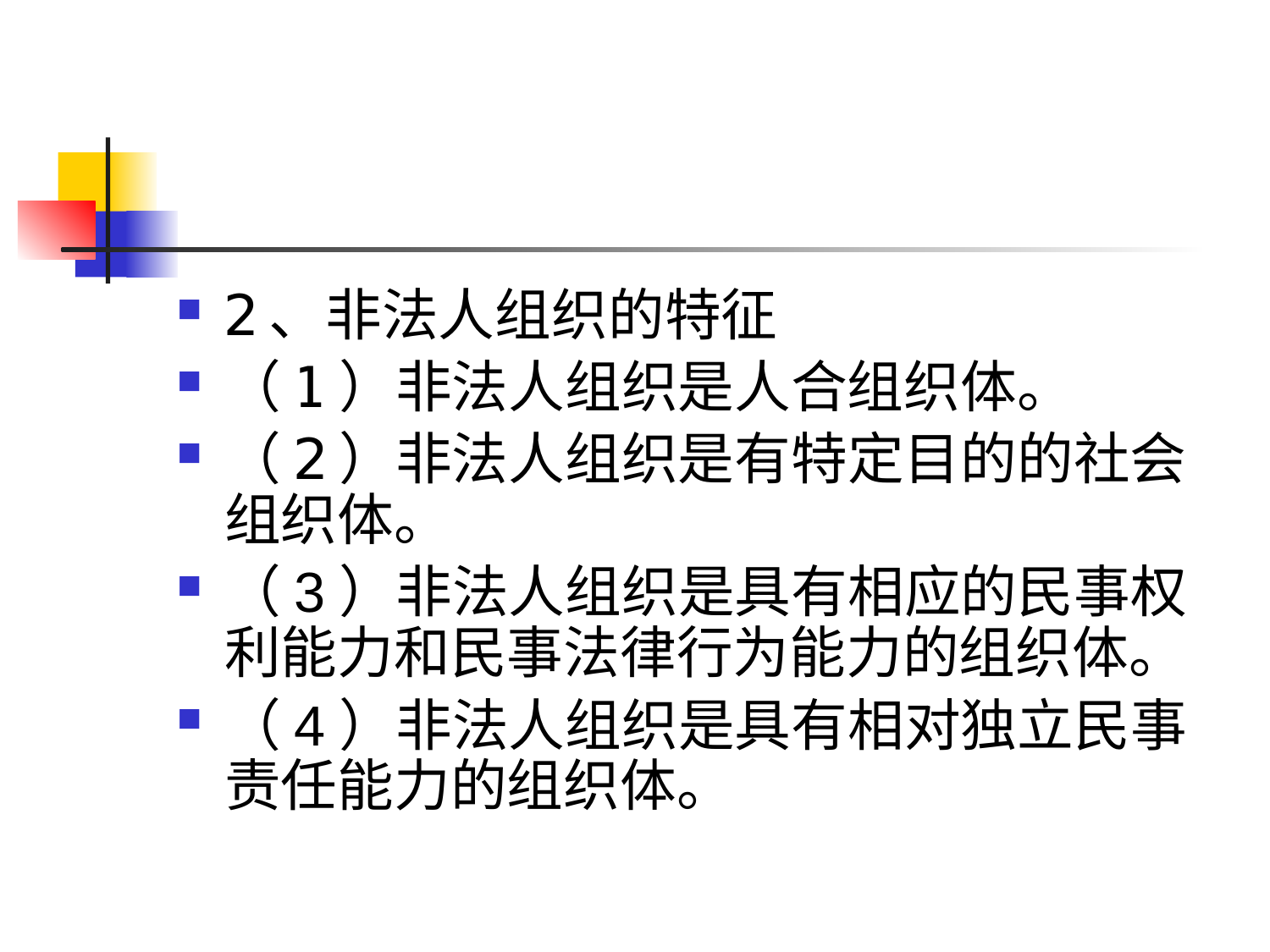

#
2、非法人组织的特征
（1）非法人组织是人合组织体。
（2）非法人组织是有特定目的的社会组织体。
（3）非法人组织是具有相应的民事权利能力和民事法律行为能力的组织体。
（4）非法人组织是具有相对独立民事责任能力的组织体。